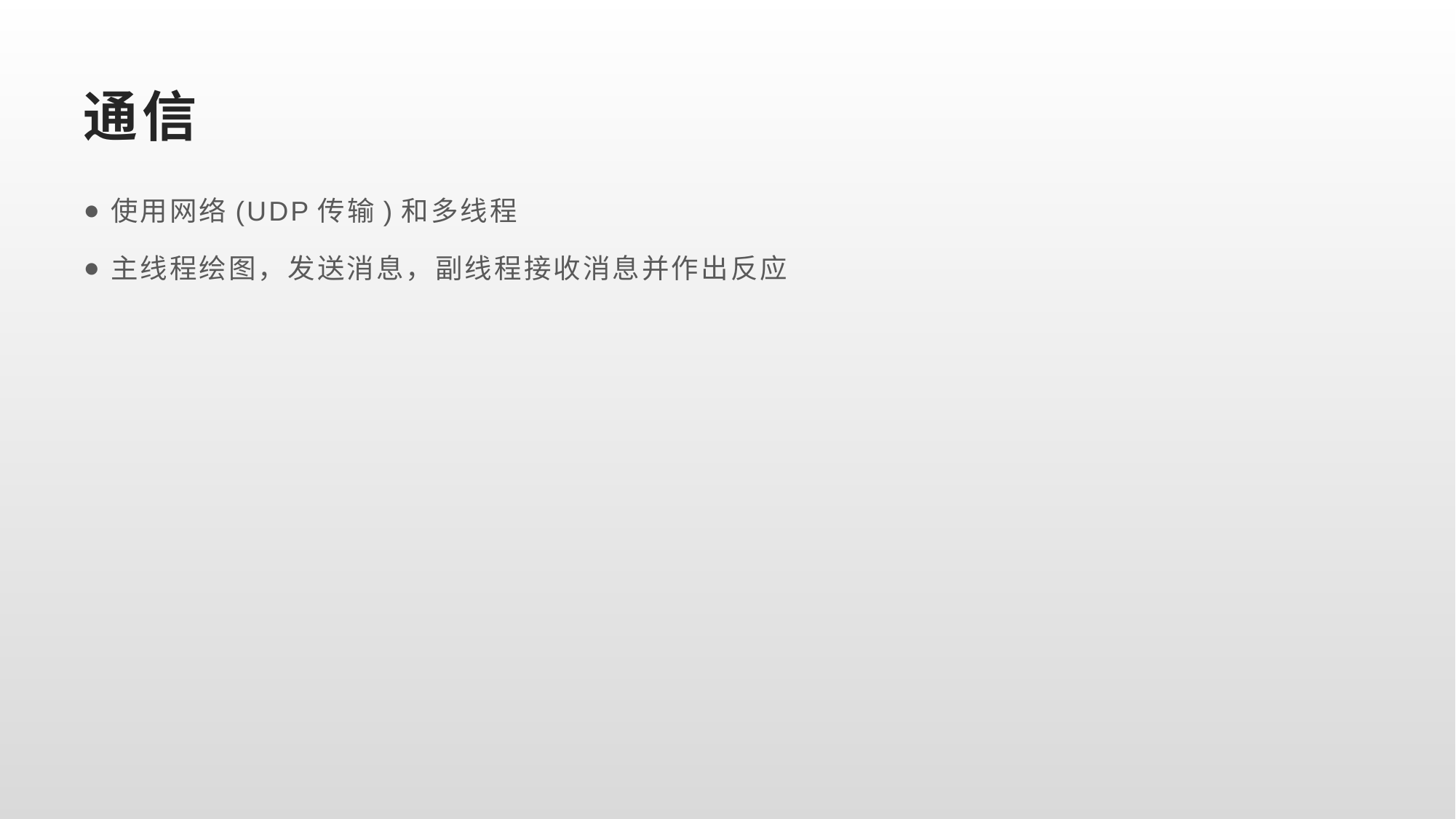

# 通信
使用网络(UDP传输)和多线程
主线程绘图，发送消息，副线程接收消息并作出反应